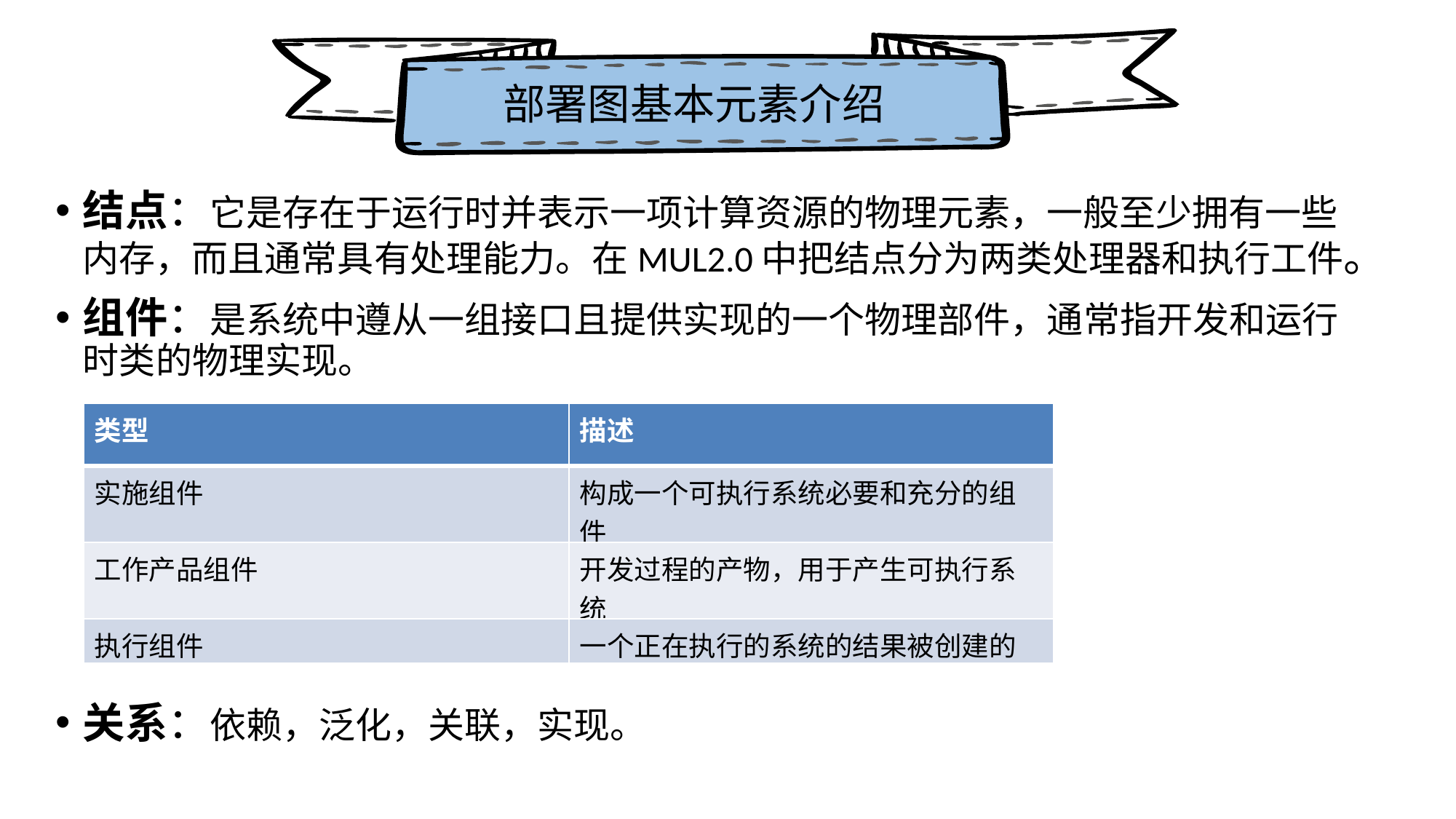

部署图基本元素介绍
结点：它是存在于运行时并表示一项计算资源的物理元素，一般至少拥有一些内存，而且通常具有处理能力。在MUL2.0中把结点分为两类处理器和执行工件。
组件：是系统中遵从一组接口且提供实现的一个物理部件，通常指开发和运行时类的物理实现。

关系：依赖，泛化，关联，实现。

| 类型 | 描述 |
| --- | --- |
| 实施组件 | 构成一个可执行系统必要和充分的组件 |
| 工作产品组件 | 开发过程的产物，用于产生可执行系统 |
| 执行组件 | 一个正在执行的系统的结果被创建的 |